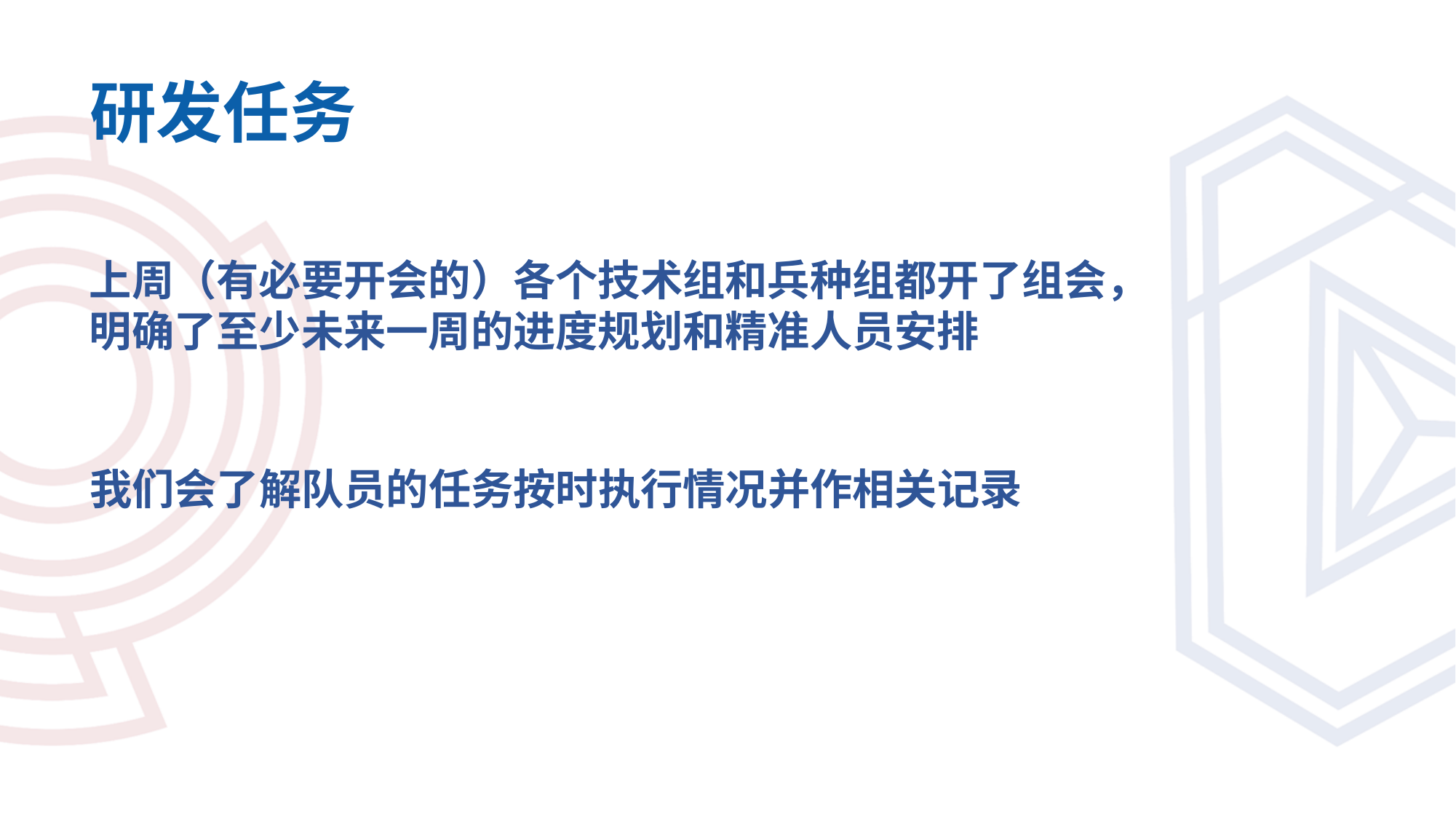

# 研发任务
上周（有必要开会的）各个技术组和兵种组都开了组会，明确了至少未来一周的进度规划和精准人员安排
我们会了解队员的任务按时执行情况并作相关记录